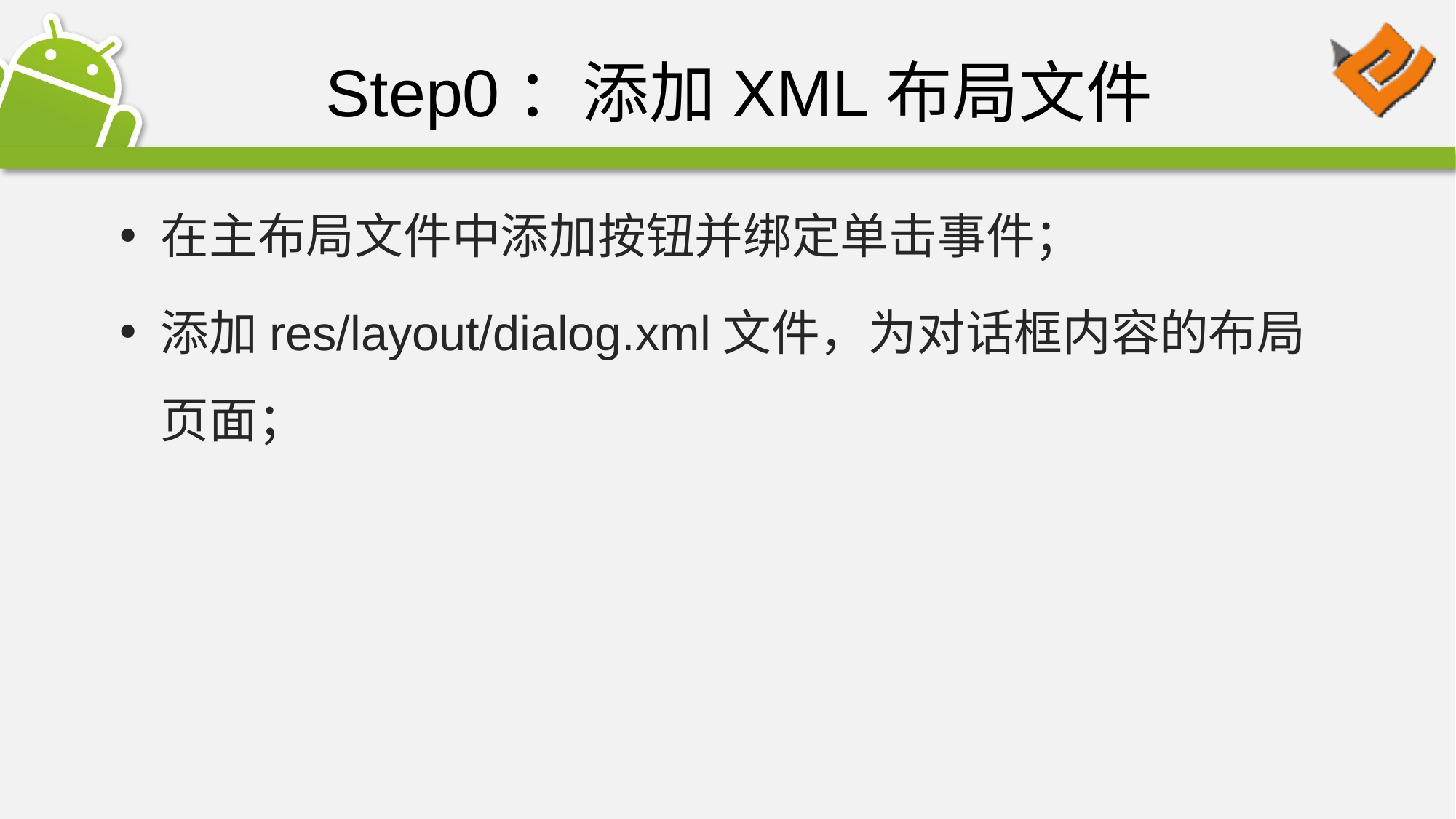

# Step0：添加XML布局文件
在主布局文件中添加按钮并绑定单击事件；
添加res/layout/dialog.xml文件，为对话框内容的布局页面；